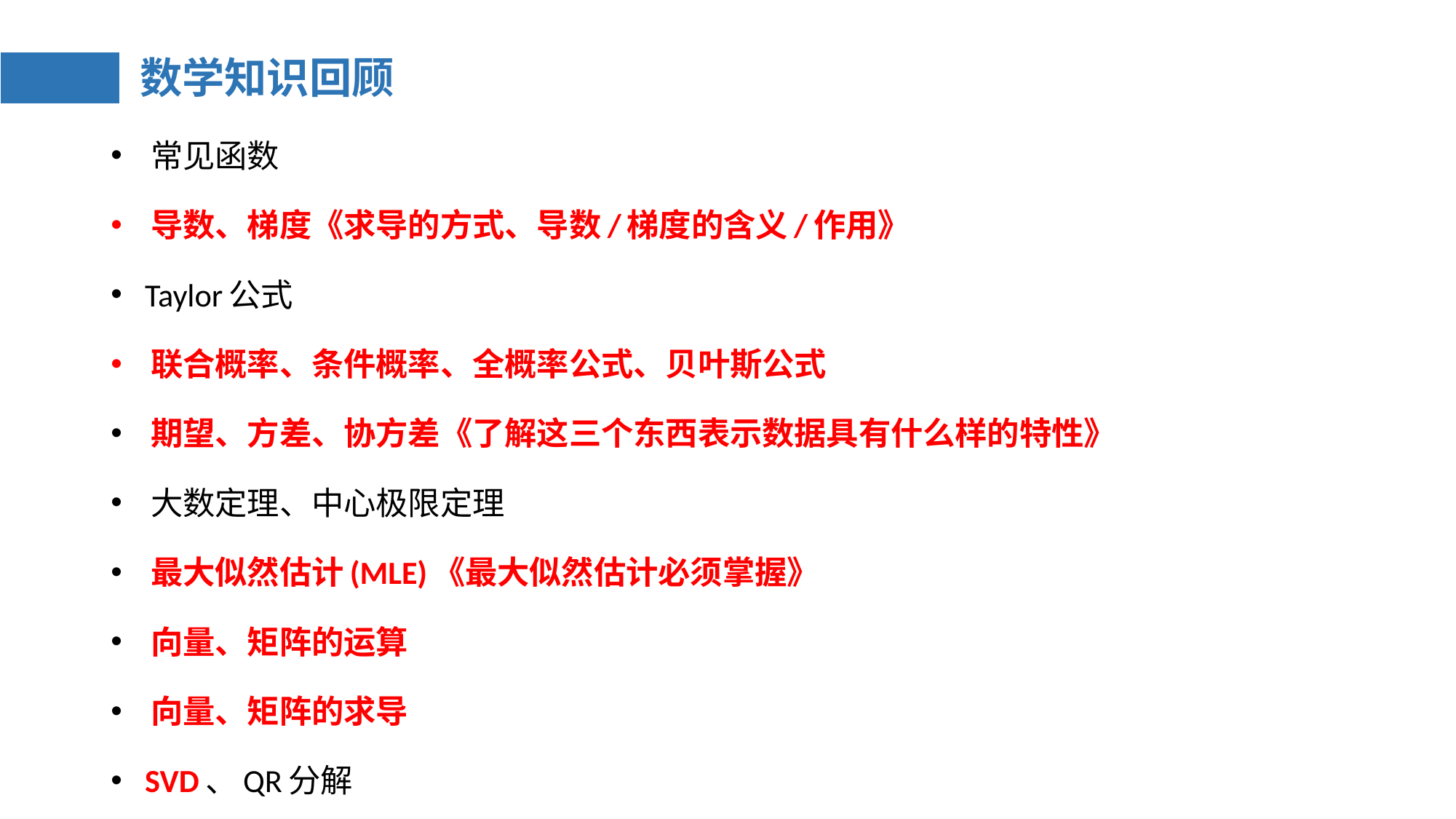

# 数学知识回顾
 常见函数
 导数、梯度《求导的方式、导数/梯度的含义/作用》
 Taylor公式
 联合概率、条件概率、全概率公式、贝叶斯公式
 期望、方差、协方差《了解这三个东西表示数据具有什么样的特性》
 大数定理、中心极限定理
 最大似然估计(MLE)《最大似然估计必须掌握》
 向量、矩阵的运算
 向量、矩阵的求导
 SVD、QR分解